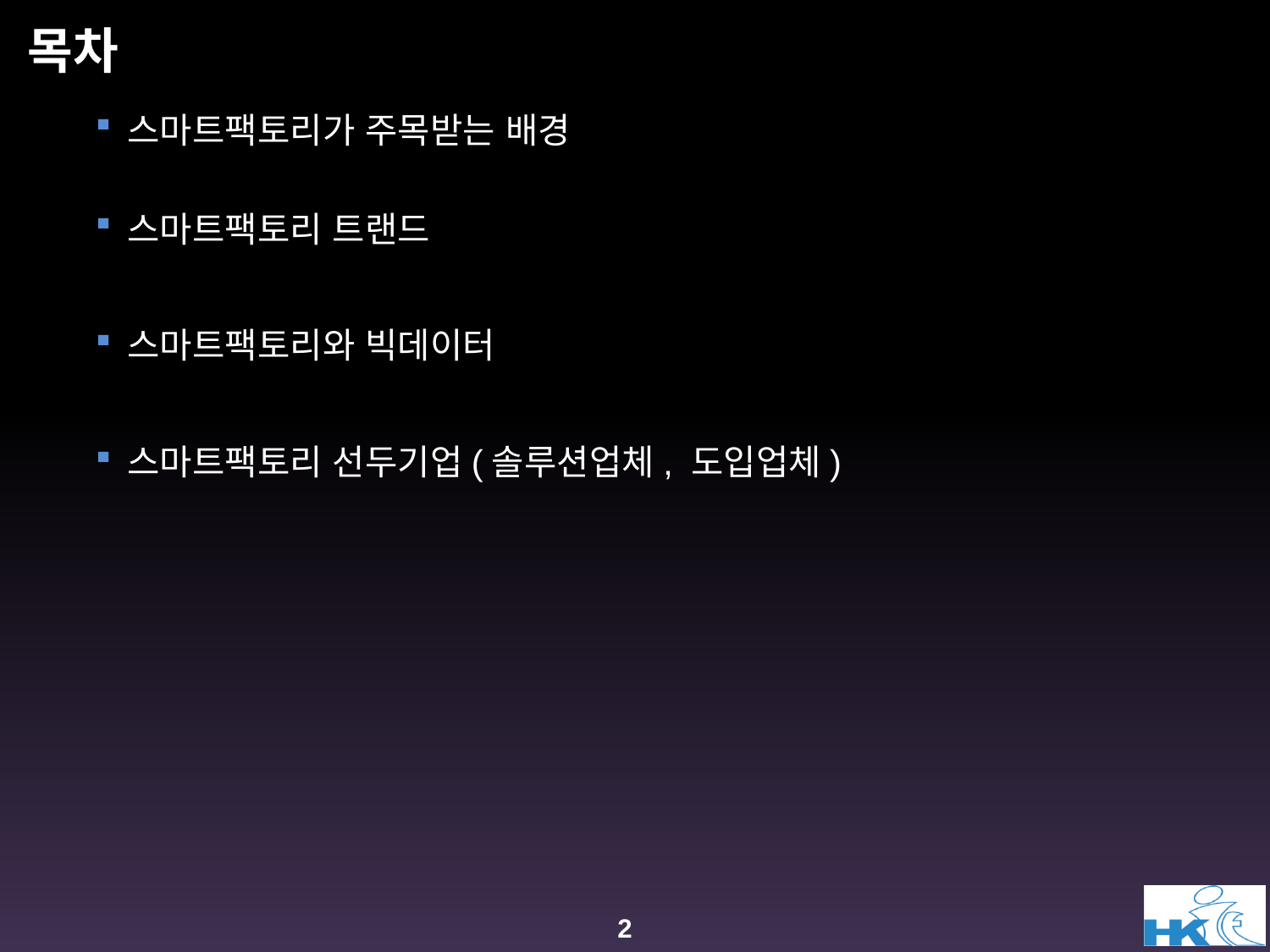

# 목차
스마트팩토리가 주목받는 배경

스마트팩토리 트랜드

스마트팩토리와 빅데이터

스마트팩토리 선두기업(솔루션업체, 도입업체)

2